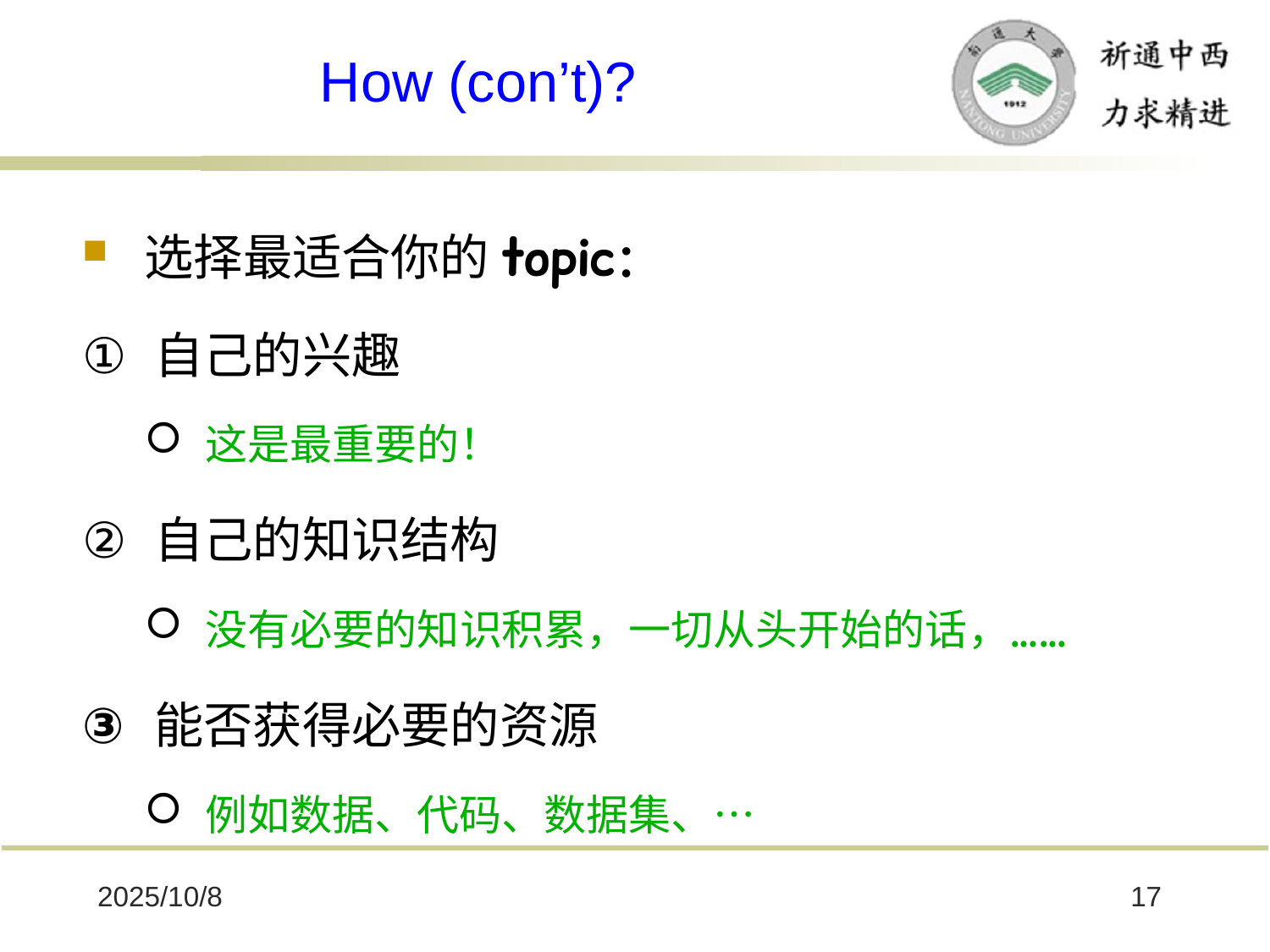

# How (con’t)?
选择最适合你的topic:
 自己的兴趣
这是最重要的！
 自己的知识结构
没有必要的知识积累，一切从头开始的话，……
 能否获得必要的资源
例如数据、代码、数据集、…

2025/10/8
17